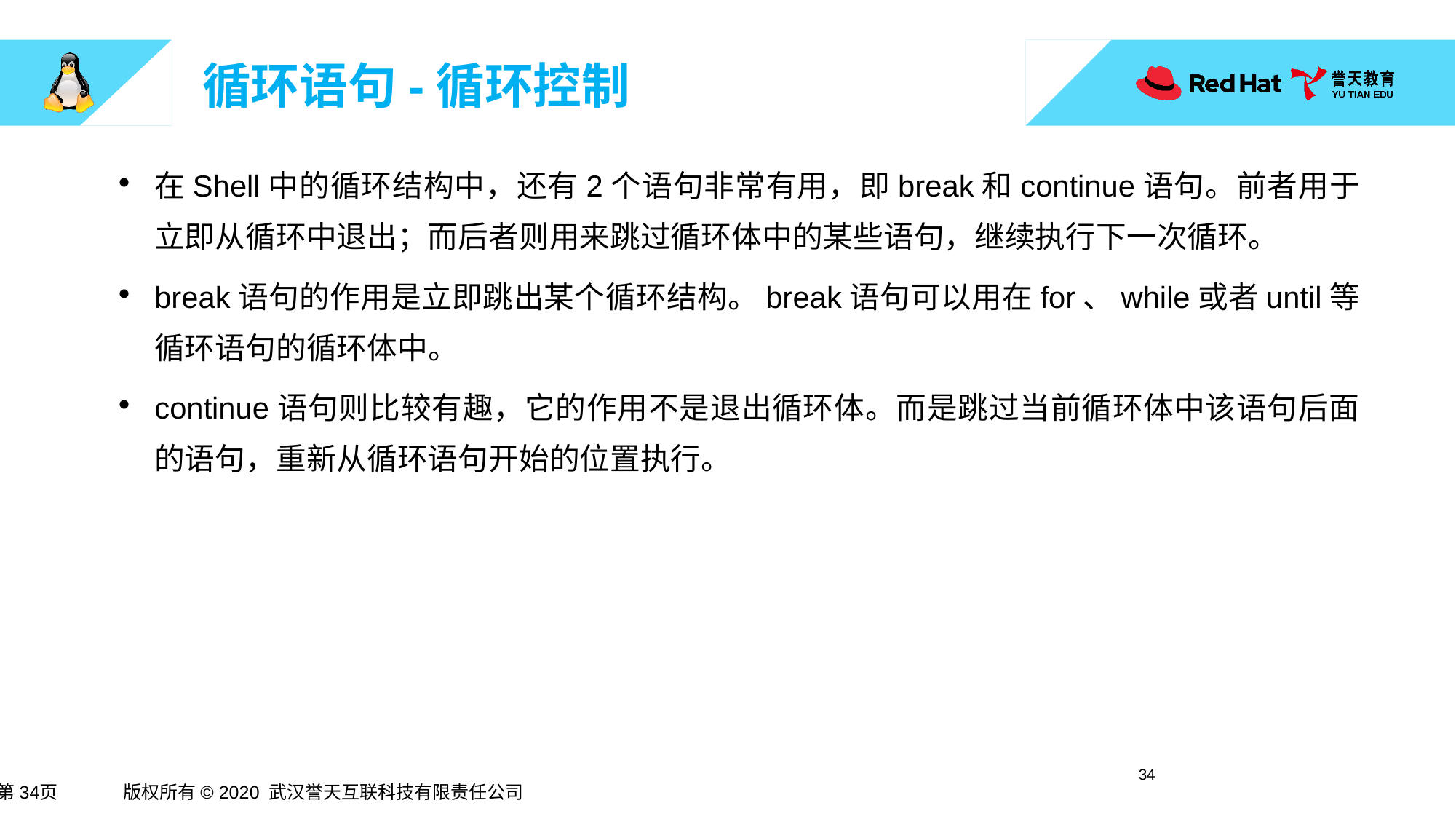

# 循环语句-循环控制
在Shell中的循环结构中，还有2个语句非常有用，即break和continue语句。前者用于立即从循环中退出；而后者则用来跳过循环体中的某些语句，继续执行下一次循环。
break语句的作用是立即跳出某个循环结构。break语句可以用在for、while或者until等循环语句的循环体中。
continue语句则比较有趣，它的作用不是退出循环体。而是跳过当前循环体中该语句后面的语句，重新从循环语句开始的位置执行。
34